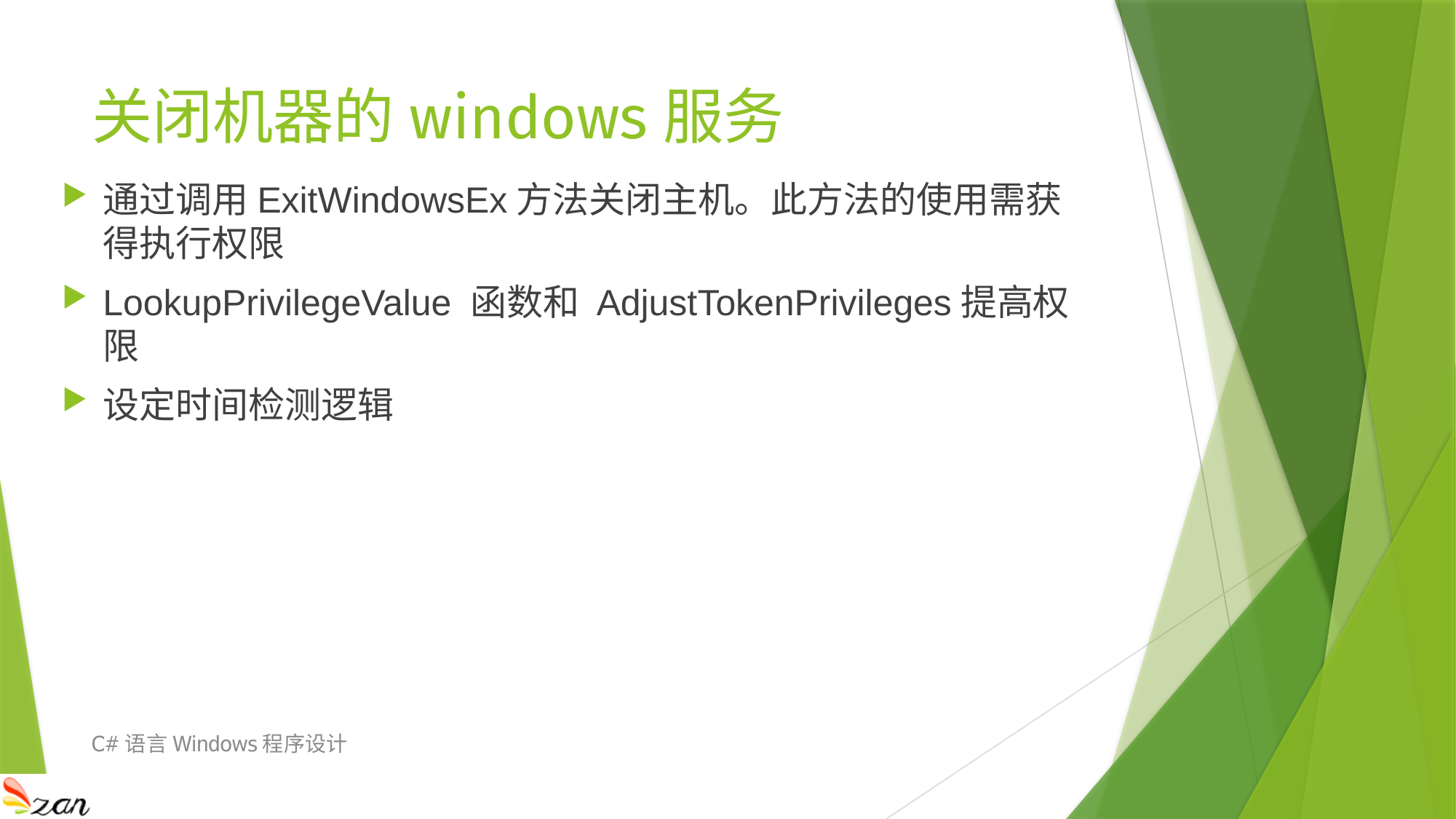

# 关闭机器的windows服务
通过调用ExitWindowsEx方法关闭主机。此方法的使用需获得执行权限
LookupPrivilegeValue 函数和 AdjustTokenPrivileges提高权限
设定时间检测逻辑
C#语言Windows程序设计